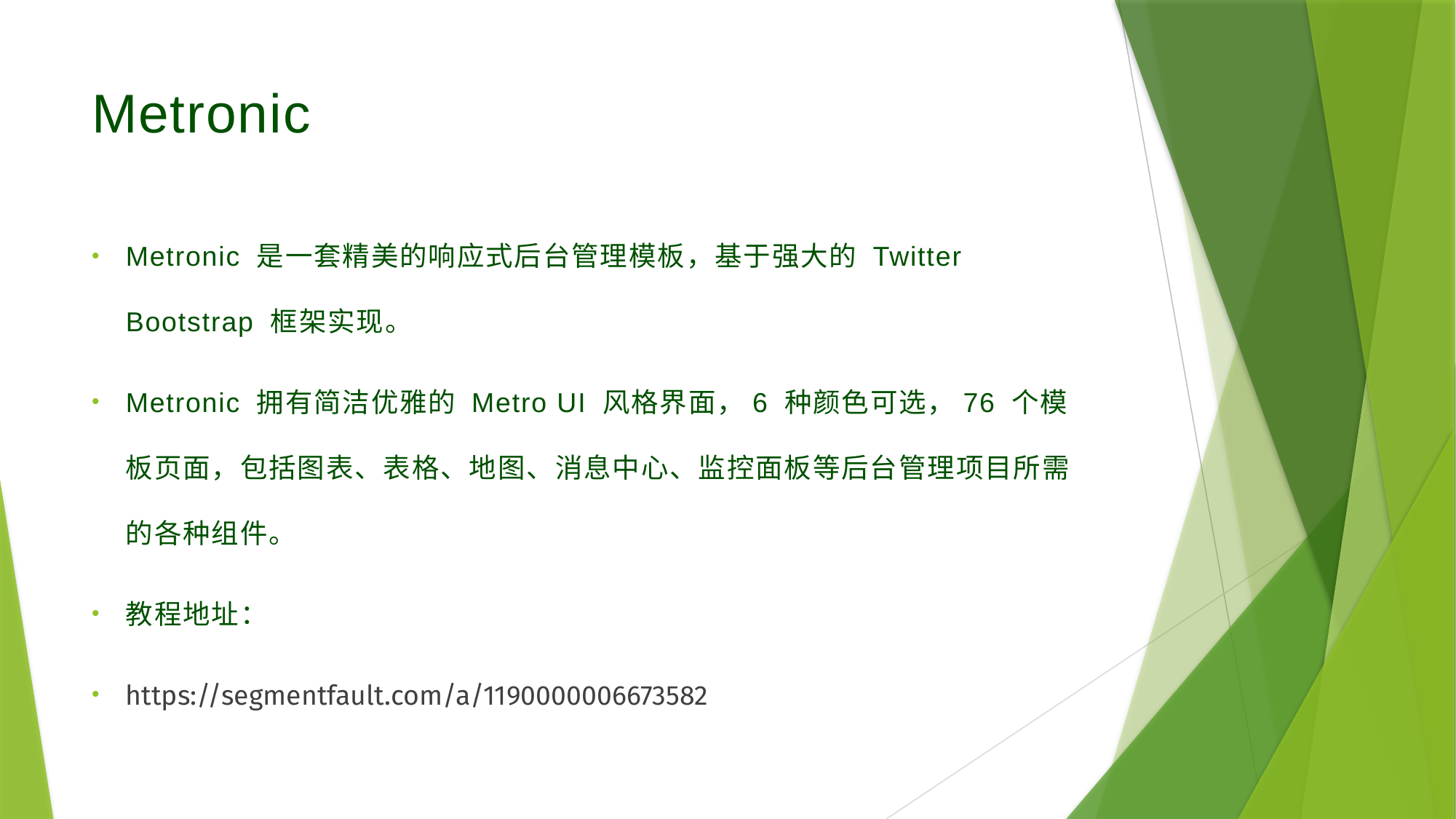

# Metronic
Metronic 是一套精美的响应式后台管理模板，基于强大的 Twitter Bootstrap 框架实现。
Metronic 拥有简洁优雅的 Metro UI 风格界面，6 种颜色可选，76 个模板页面，包括图表、表格、地图、消息中心、监控面板等后台管理项目所需的各种组件。
教程地址：
https://segmentfault.com/a/1190000006673582